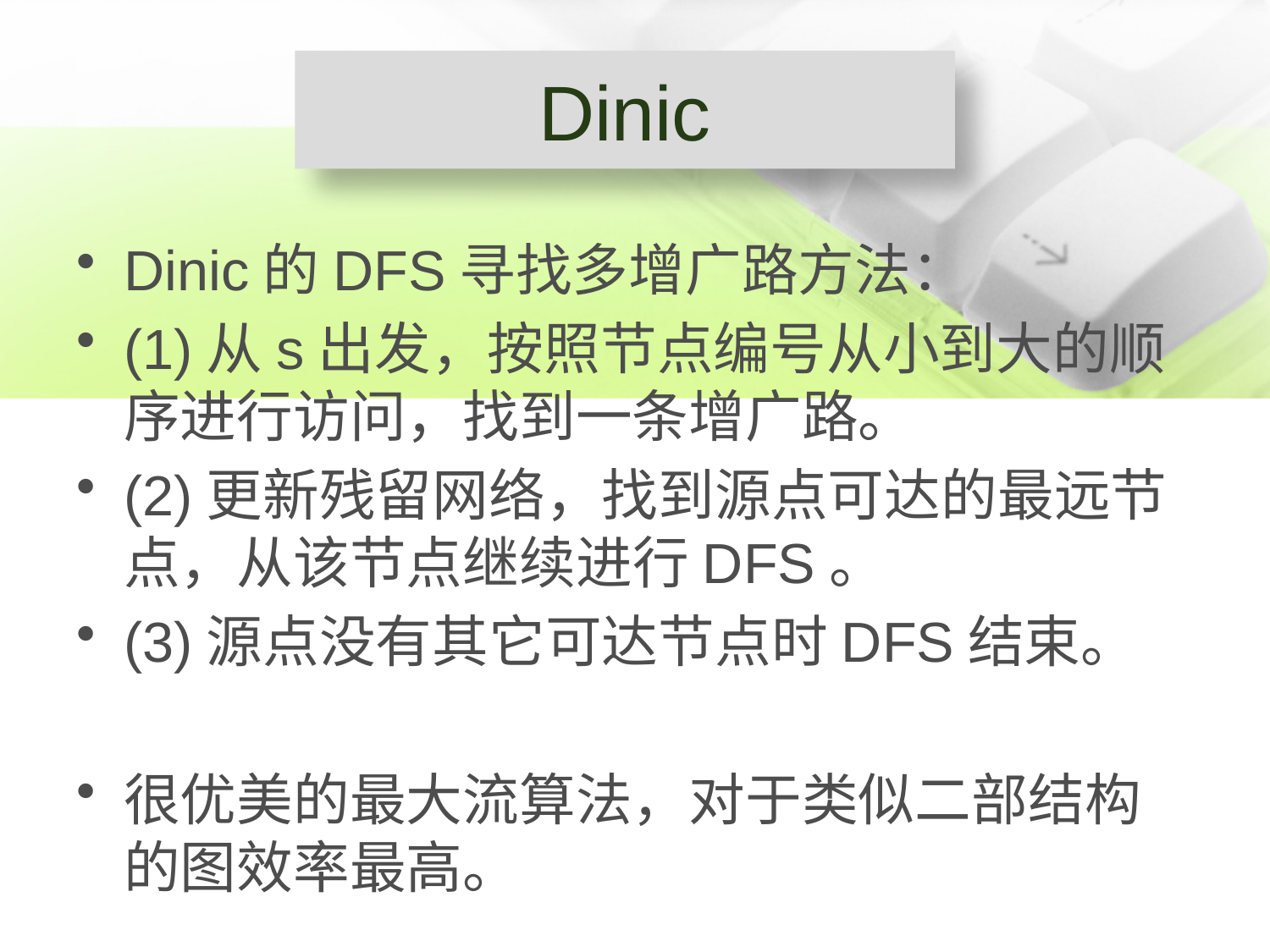

Dinic
Dinic的DFS寻找多增广路方法：
(1)从s出发，按照节点编号从小到大的顺序进行访问，找到一条增广路。
(2)更新残留网络，找到源点可达的最远节点，从该节点继续进行DFS。
(3)源点没有其它可达节点时DFS结束。

很优美的最大流算法，对于类似二部结构的图效率最高。